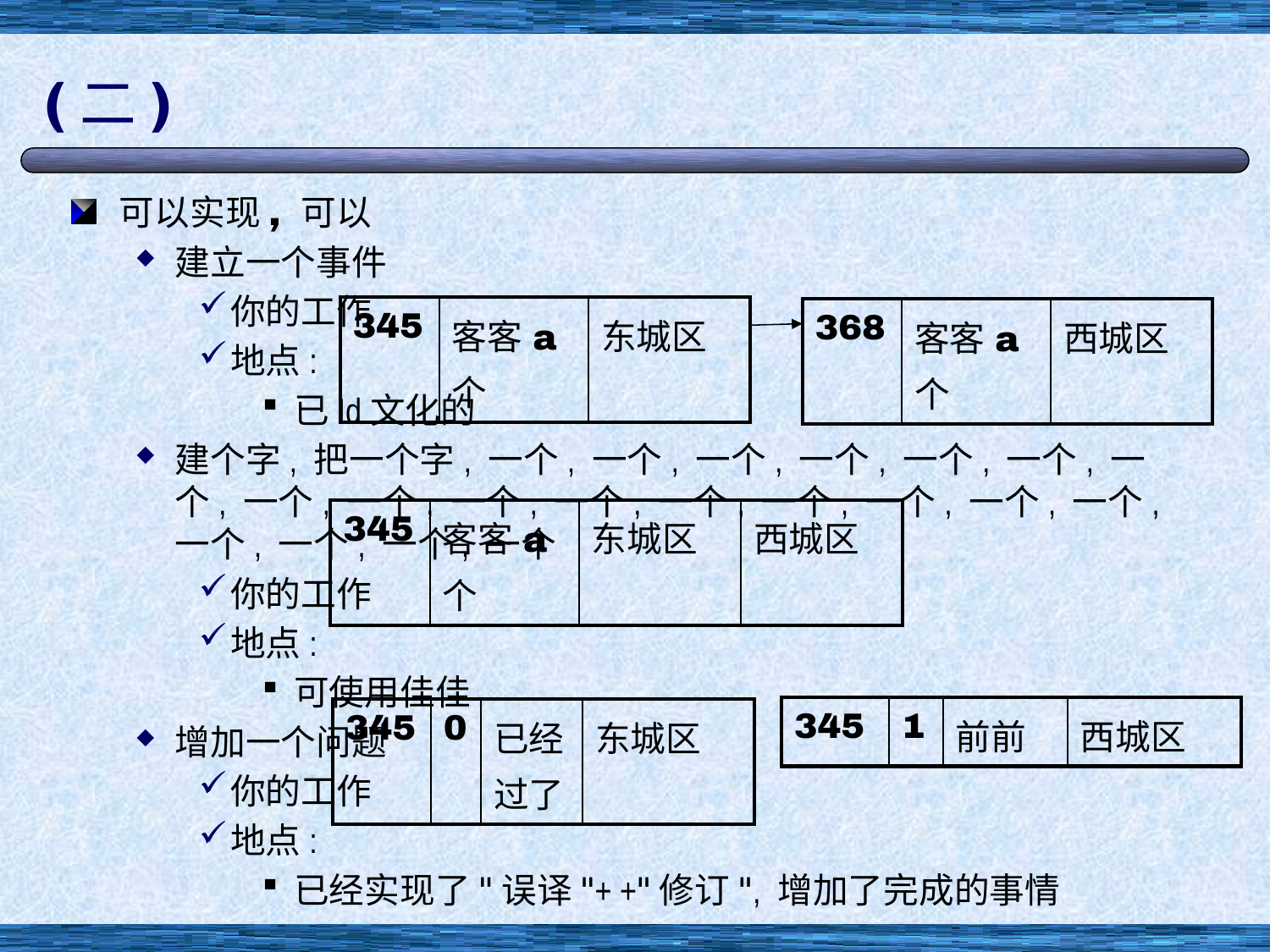

# (二)
可以实现, 可以
建立一个事件
你的工作
地点:
已Id文化的
建个字, 把一个字, 一个, 一个, 一个, 一个, 一个, 一个, 一个, 一个, 一个, 一个, 一个, 一个, 一个, 一个, 一个, 一个, 一个, 一个, 一个, 一个
你的工作
地点:
可使用佳佳
增加一个问题
你的工作
地点:
已经实现了"误译"+ +"修订", 增加了完成的事情

| 345 | 客客a 个 | 东城区 |
| --- | --- | --- |
| 368 | 客客a 个 | 西城区 |
| --- | --- | --- |

| 345 | 客客a 个 | 东城区 | 西城区 |
| --- | --- | --- | --- |
| 345 | 1 | 前前 | 西城区 |
| --- | --- | --- | --- |
| 345 | 0 | 已经过了 | 东城区 |
| --- | --- | --- | --- |